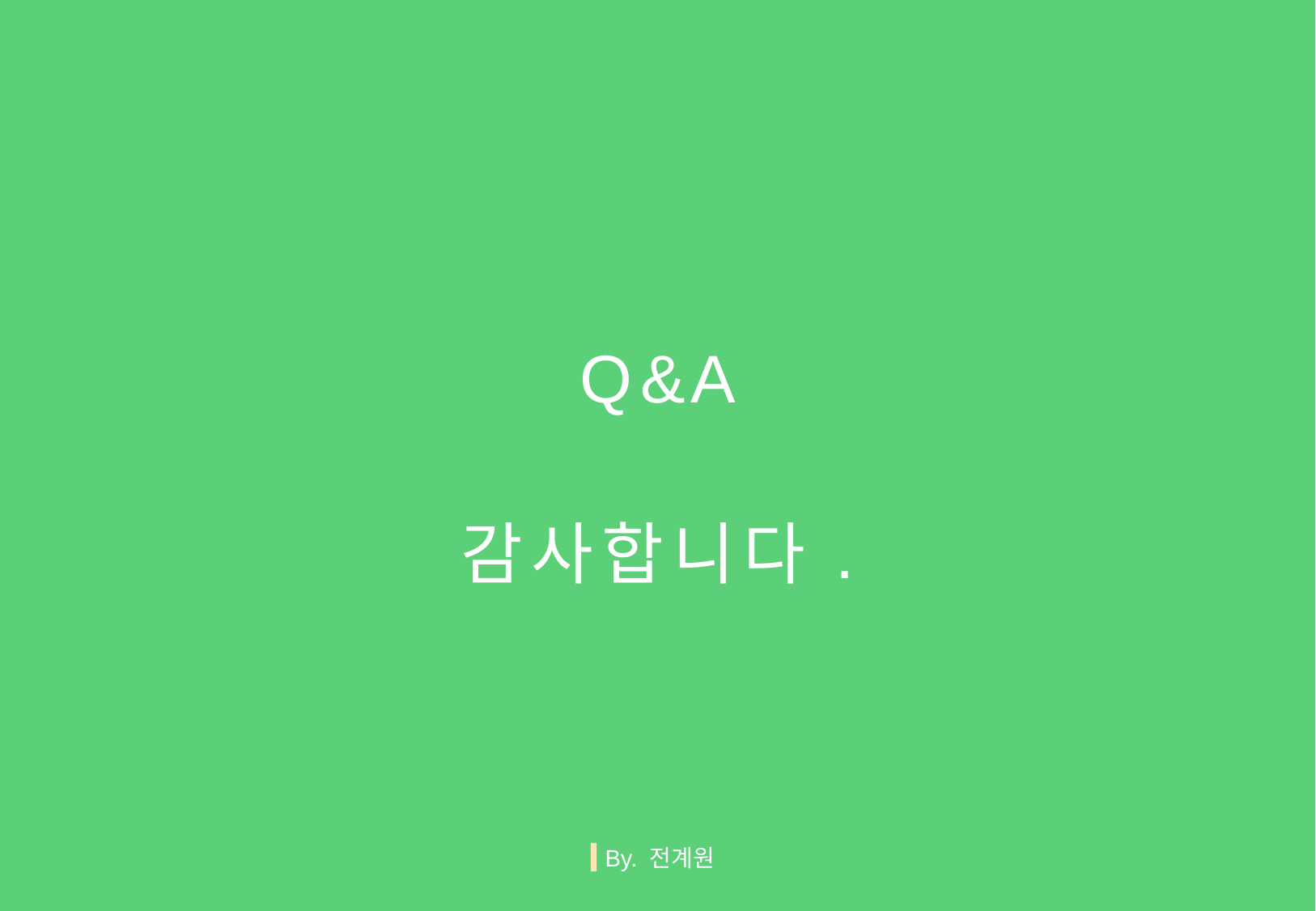

Q & A
감 사 합 니 다 .
By. 전계원